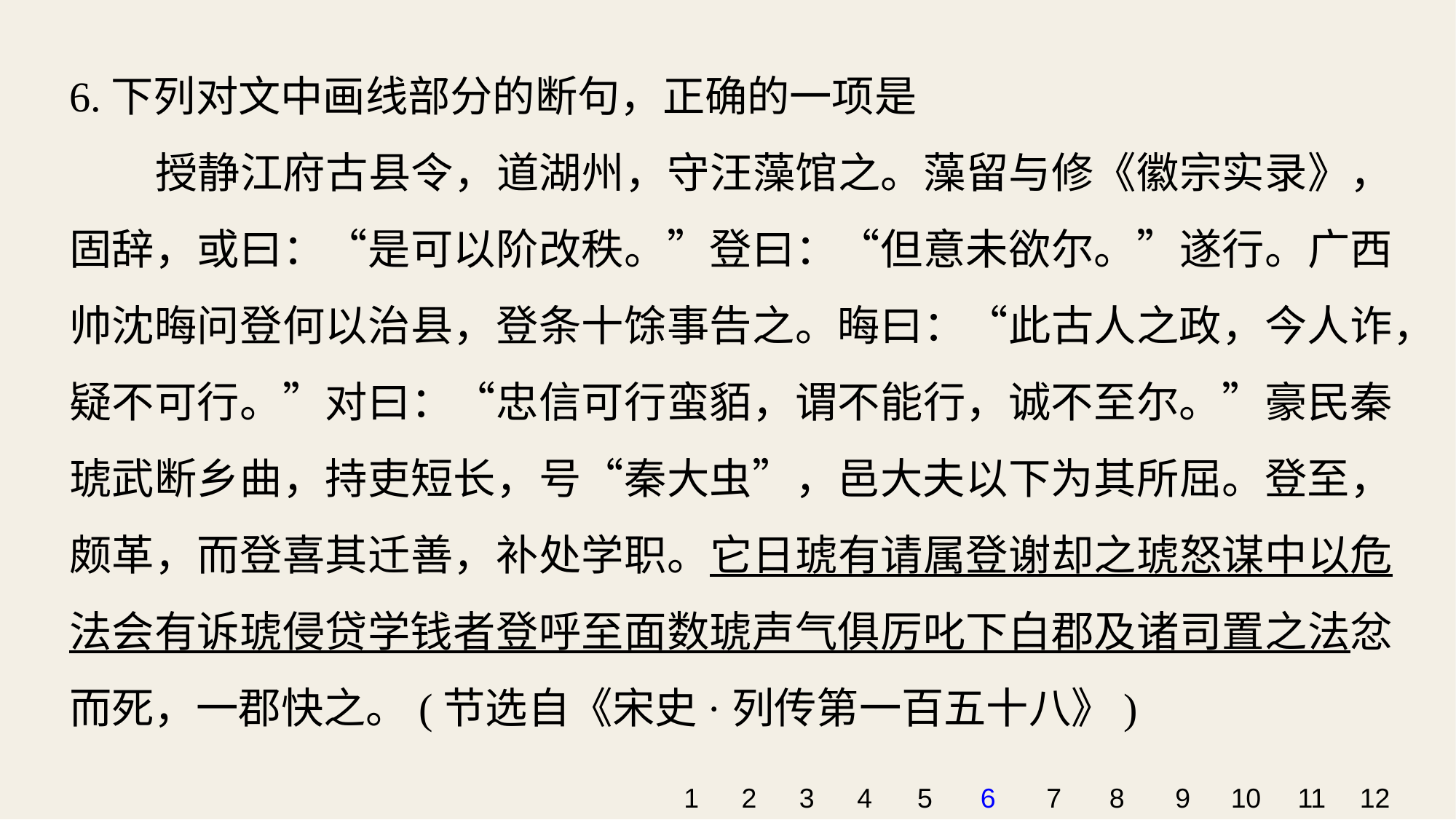

6.下列对文中画线部分的断句，正确的一项是
授静江府古县令，道湖州，守汪藻馆之。藻留与修《徽宗实录》，固辞，或曰：“是可以阶改秩。”登曰：“但意未欲尔。”遂行。广西帅沈晦问登何以治县，登条十馀事告之。晦曰：“此古人之政，今人诈，疑不可行。”对曰：“忠信可行蛮貊，谓不能行，诚不至尔。”豪民秦琥武断乡曲，持吏短长，号“秦大虫”，邑大夫以下为其所屈。登至，颇革，而登喜其迁善，补处学职。它日琥有请属登谢却之琥怒谋中以危法会有诉琥侵贷学钱者登呼至面数琥声气俱厉叱下白郡及诸司置之法忿而死，一郡快之。(节选自《宋史·列传第一百五十八》)
1
2
3
4
5
6
7
8
9
10
11
12